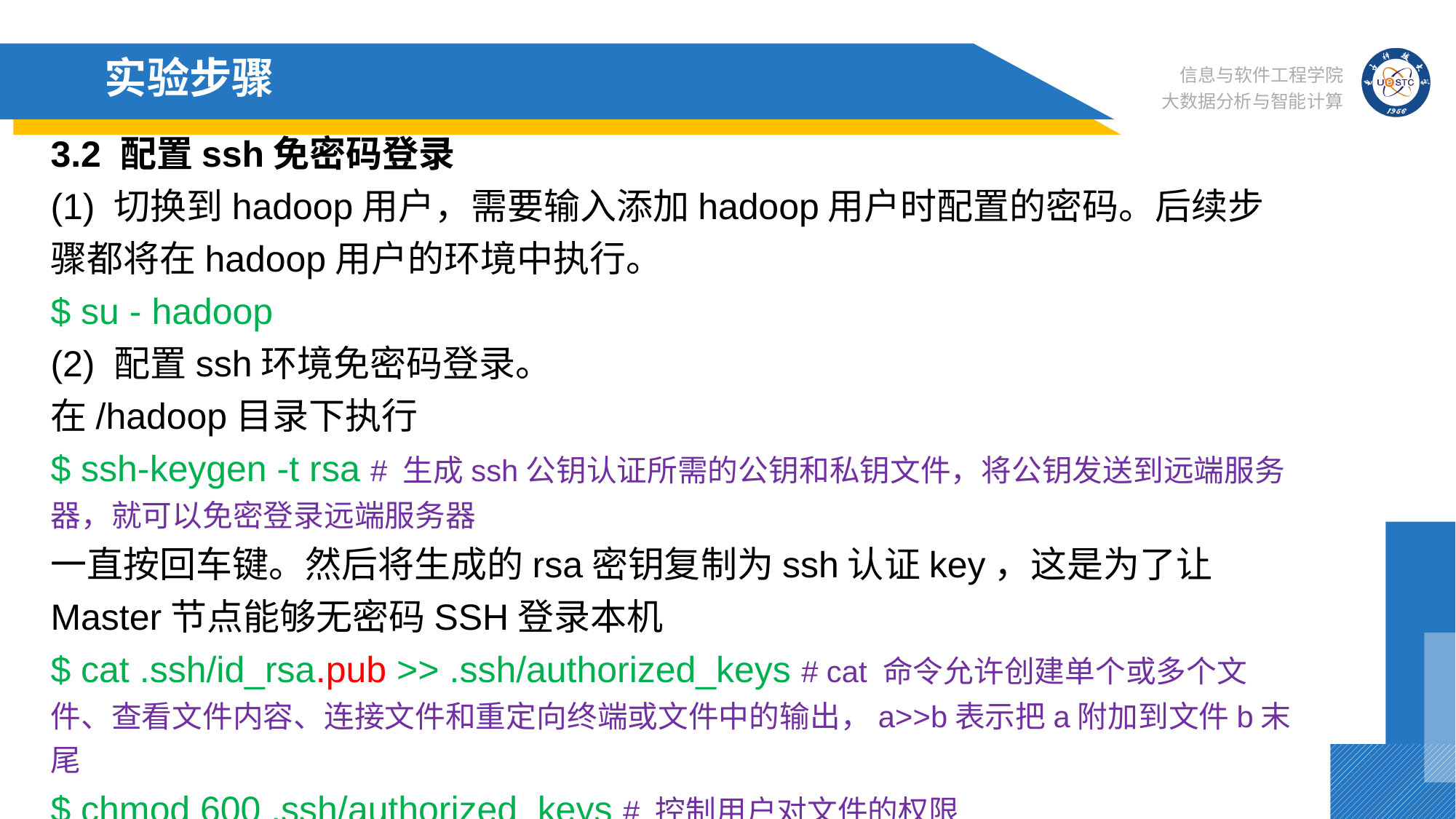

# 实验步骤
3.2 配置ssh免密码登录
(1) 切换到hadoop用户，需要输入添加hadoop用户时配置的密码。后续步骤都将在hadoop用户的环境中执行。
$ su - hadoop
(2) 配置ssh环境免密码登录。
在/hadoop目录下执行
$ ssh-keygen -t rsa # 生成ssh公钥认证所需的公钥和私钥文件，将公钥发送到远端服务器，就可以免密登录远端服务器
一直按回车键。然后将生成的rsa密钥复制为ssh认证key，这是为了让Master节点能够无密码SSH登录本机
$ cat .ssh/id_rsa.pub >> .ssh/authorized_keys # cat 命令允许创建单个或多个文件、查看文件内容、连接文件和重定向终端或文件中的输出，a>>b表示把a附加到文件b末尾
$ chmod 600 .ssh/authorized_keys # 控制用户对文件的权限